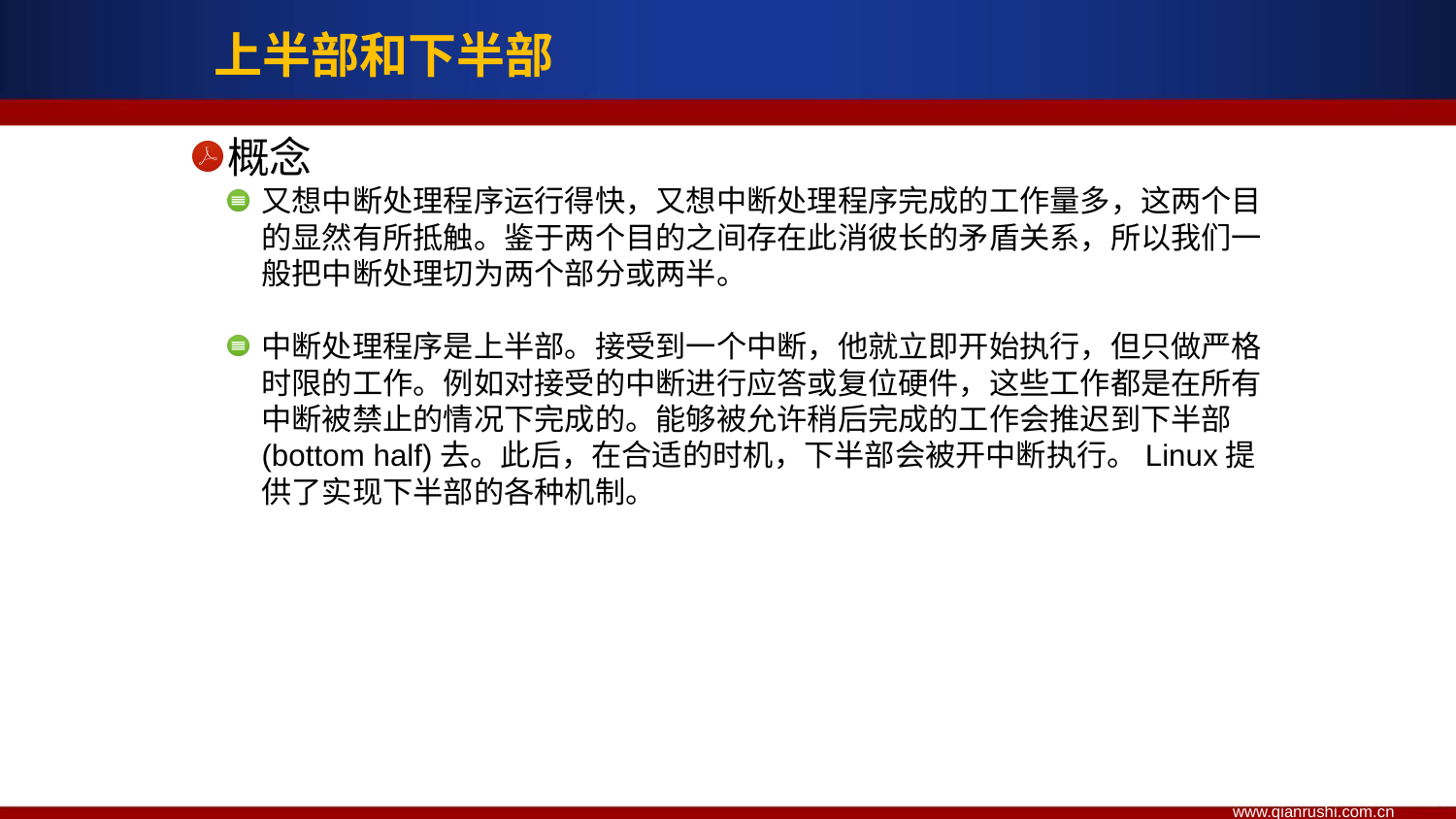

上半部和下半部
概念
又想中断处理程序运行得快，又想中断处理程序完成的工作量多，这两个目的显然有所抵触。鉴于两个目的之间存在此消彼长的矛盾关系，所以我们一般把中断处理切为两个部分或两半。

中断处理程序是上半部。接受到一个中断，他就立即开始执行，但只做严格时限的工作。例如对接受的中断进行应答或复位硬件，这些工作都是在所有中断被禁止的情况下完成的。能够被允许稍后完成的工作会推迟到下半部(bottom half)去。此后，在合适的时机，下半部会被开中断执行。Linux提供了实现下半部的各种机制。